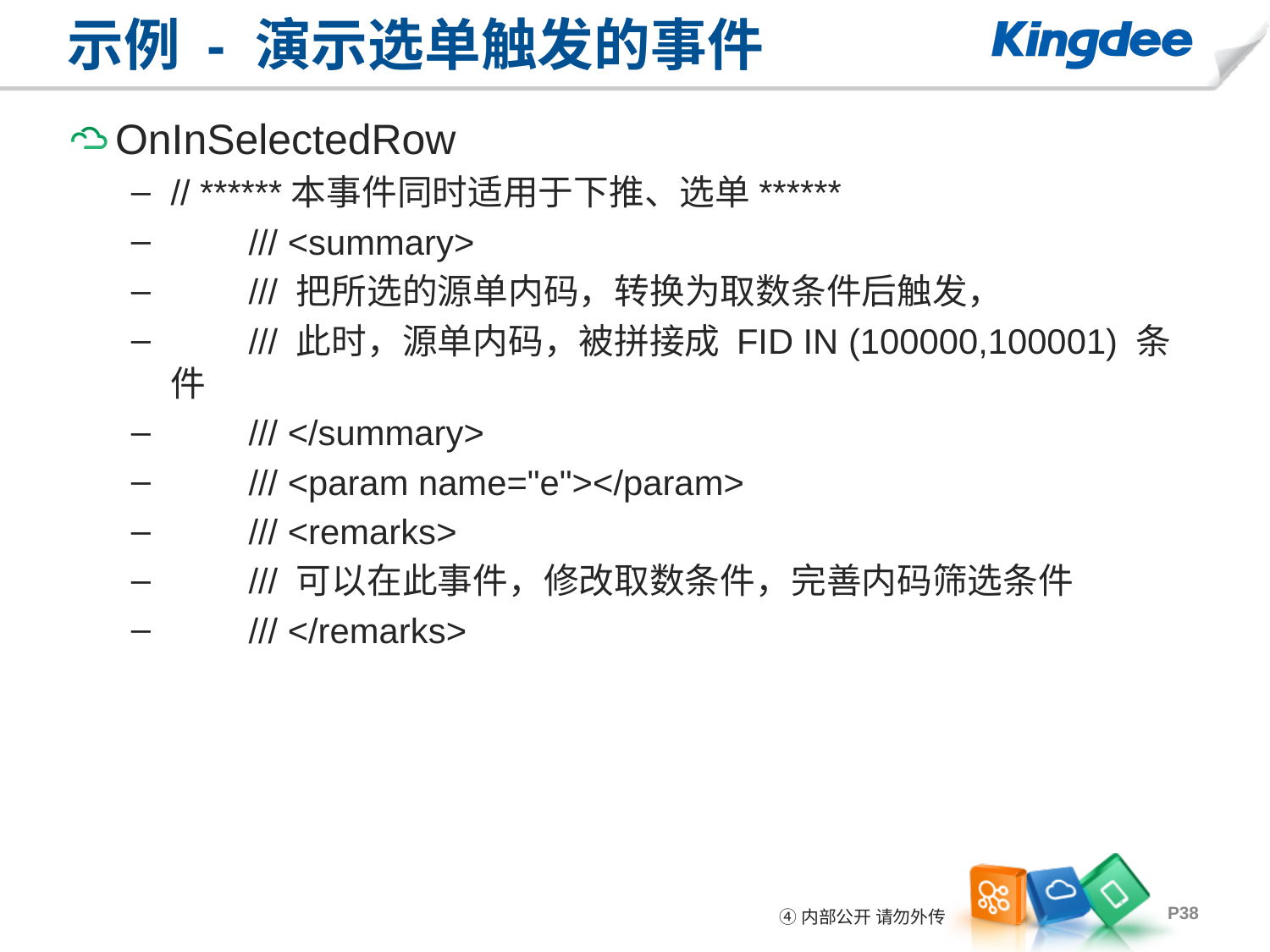

# 示例 - 演示选单触发的事件
OnInSelectedRow
// ******本事件同时适用于下推、选单******
        /// <summary>
        /// 把所选的源单内码，转换为取数条件后触发，
        /// 此时，源单内码，被拼接成 FID IN (100000,100001) 条件
        /// </summary>
        /// <param name="e"></param>
        /// <remarks>
        /// 可以在此事件，修改取数条件，完善内码筛选条件
        /// </remarks>